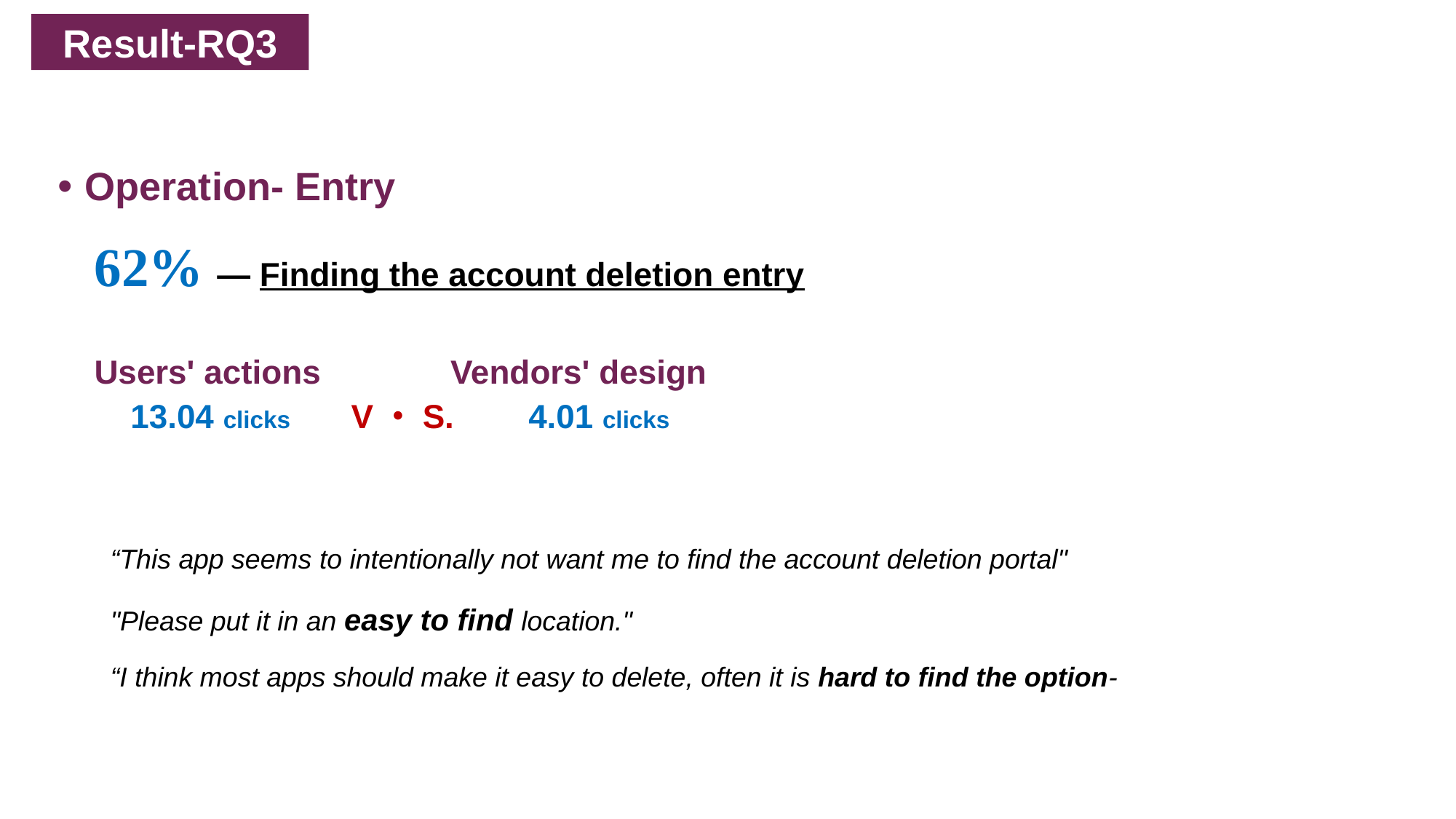

Result-RQ3
• Operation- Entry
62% — Finding the account deletion entry
Users' actions              Vendors' design
13.04 clicks         V・S.        4.01 clicks
“This app seems to intentionally not want me to find the account deletion portal"
"Please put it in an easy to find location."
“I think most apps should make it easy to delete, often it is hard to find the option-